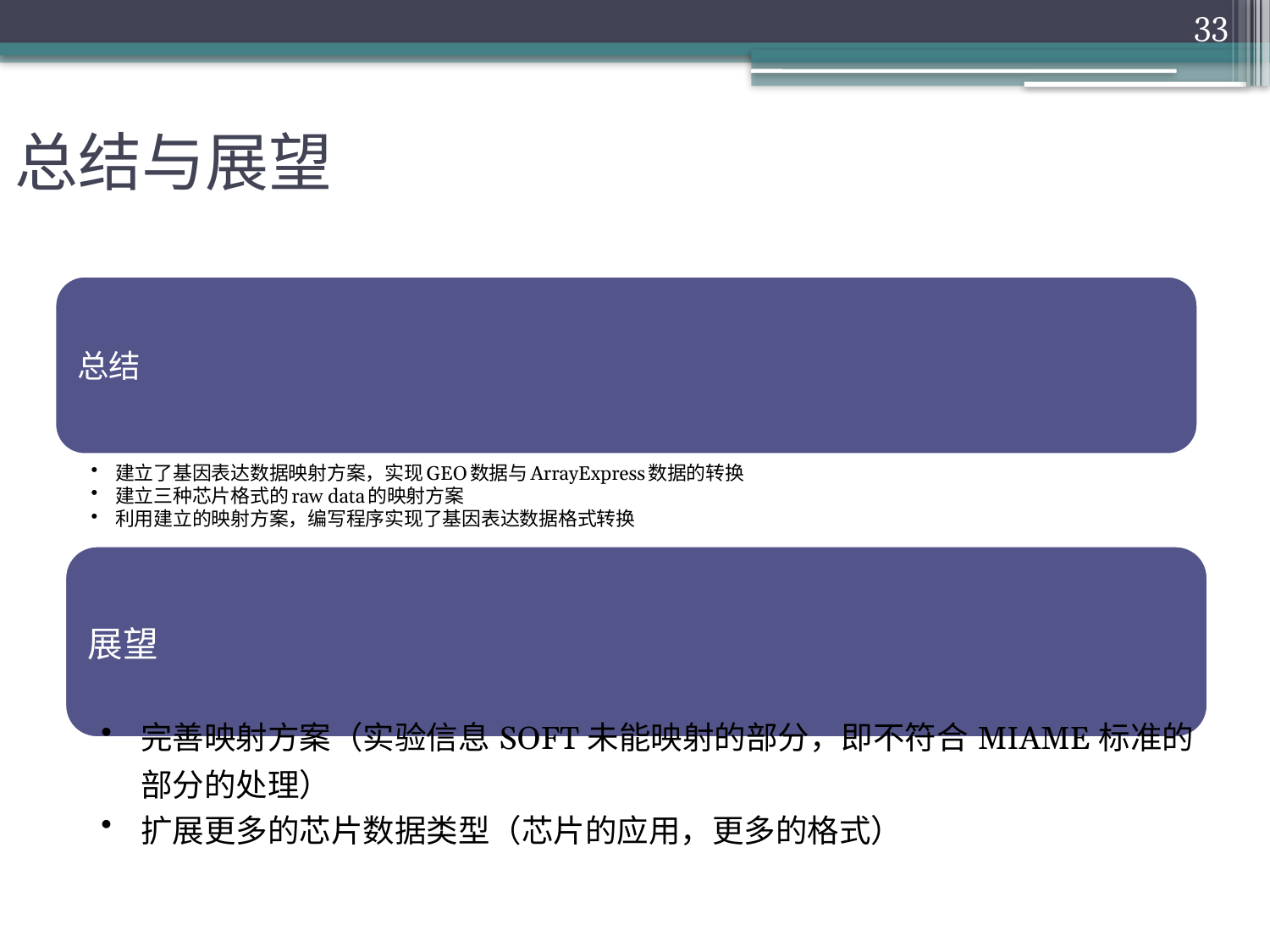

33
# 总结与展望
总结
建立了基因表达数据映射方案，实现GEO数据与ArrayExpress数据的转换
建立三种芯片格式的raw data的映射方案
利用建立的映射方案，编写程序实现了基因表达数据格式转换
展望
完善映射方案（实验信息SOFT未能映射的部分，即不符合MIAME标准的部分的处理）
扩展更多的芯片数据类型（芯片的应用，更多的格式）